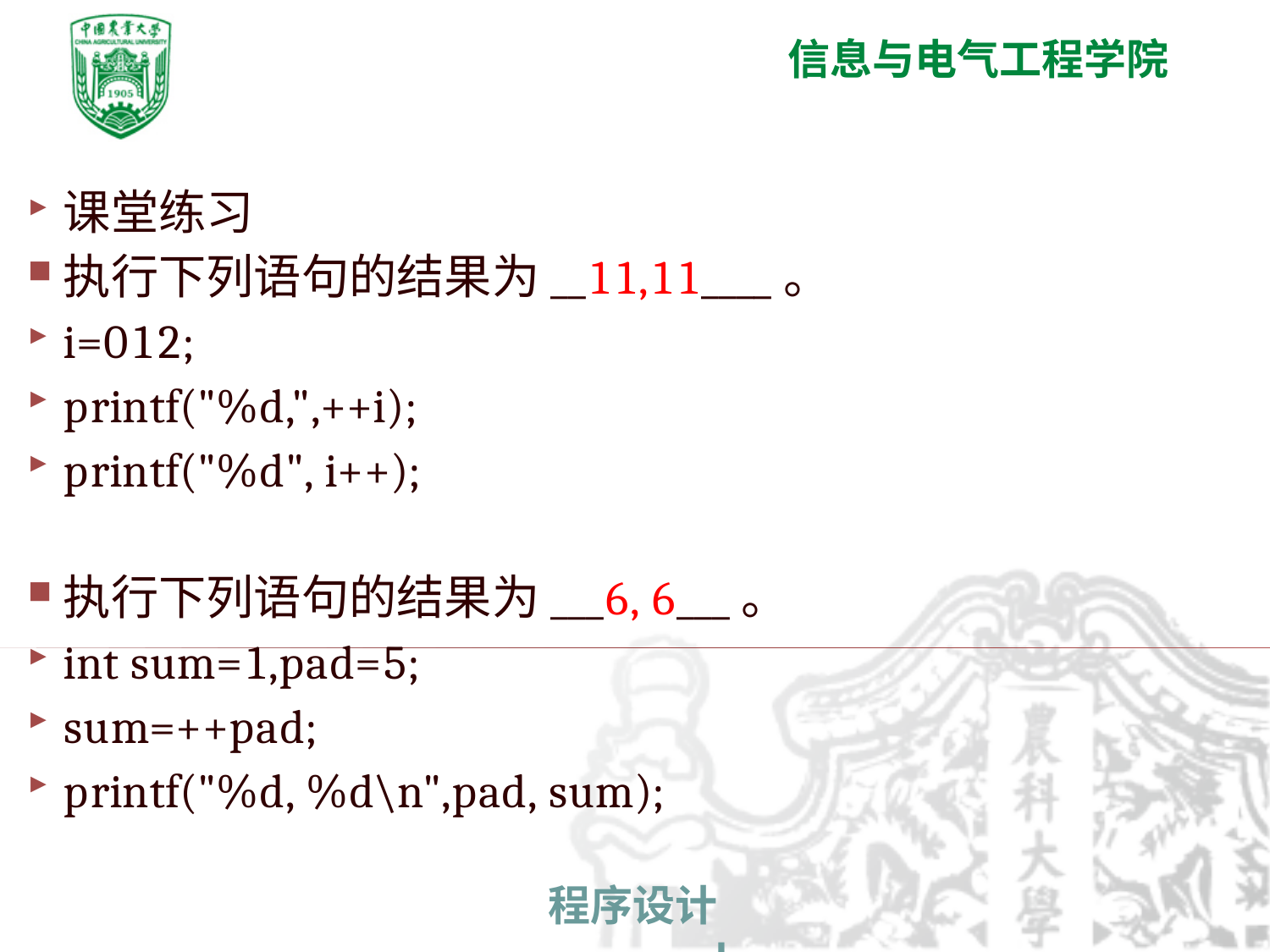

课堂练习
执行下列语句的结果为__11,11____。
i=012;
printf("%d,",++i);
printf("%d", i++);

执行下列语句的结果为___6, 6___。
int sum=1,pad=5;
sum=++pad;
printf("%d, %d\n",pad, sum);